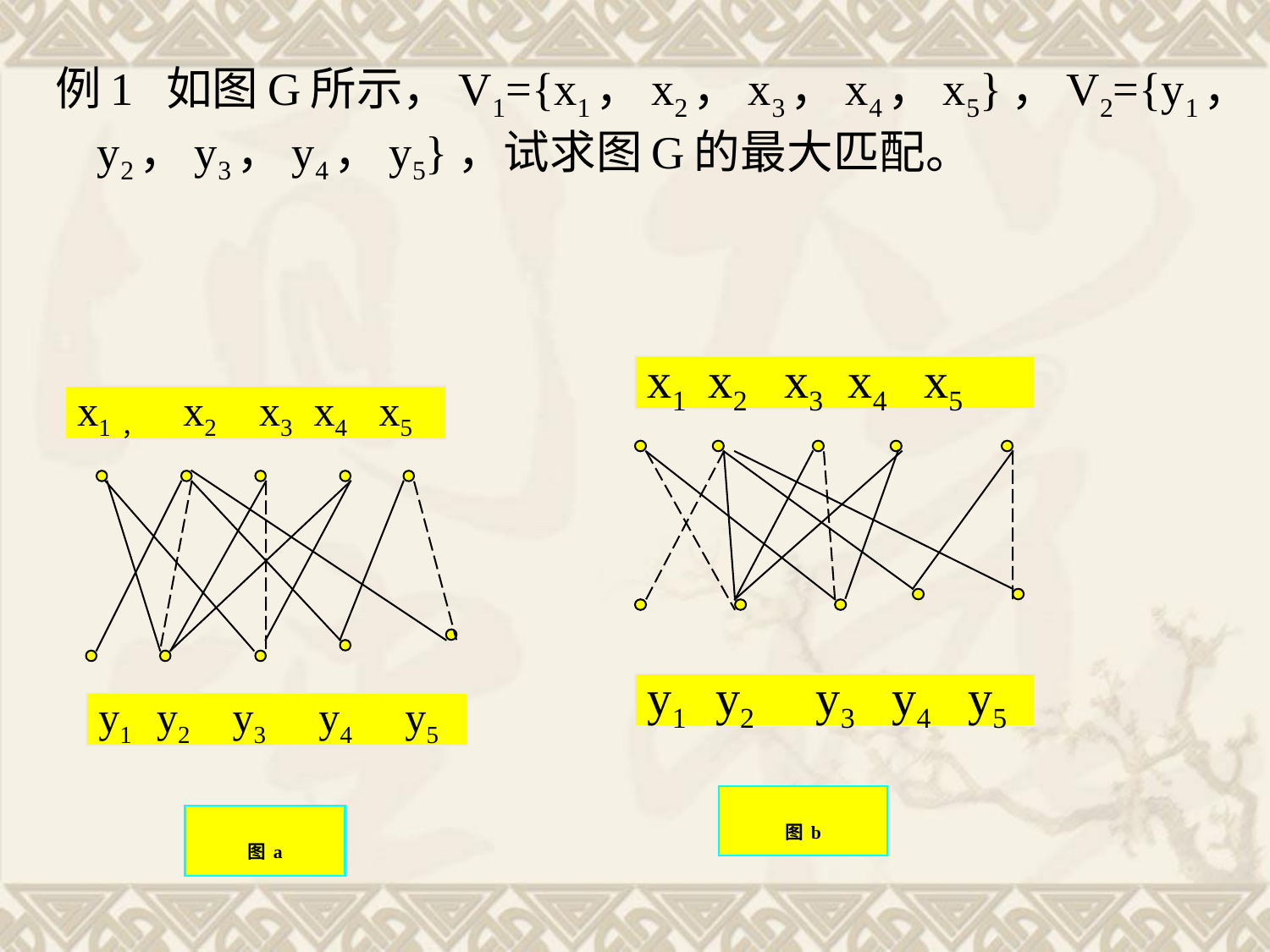

例1  如图G所示，V1={x1，x2，x3，x4，x5}，V2={y1，y2，y3，y4，y5}，试求图G的最大匹配。

x1   x2   x3  x4   x5

y1    y2     y3   y4   y5
图b
x1，     x2    x3  x4   x5

y1    y2    y3     y4     y5
图a